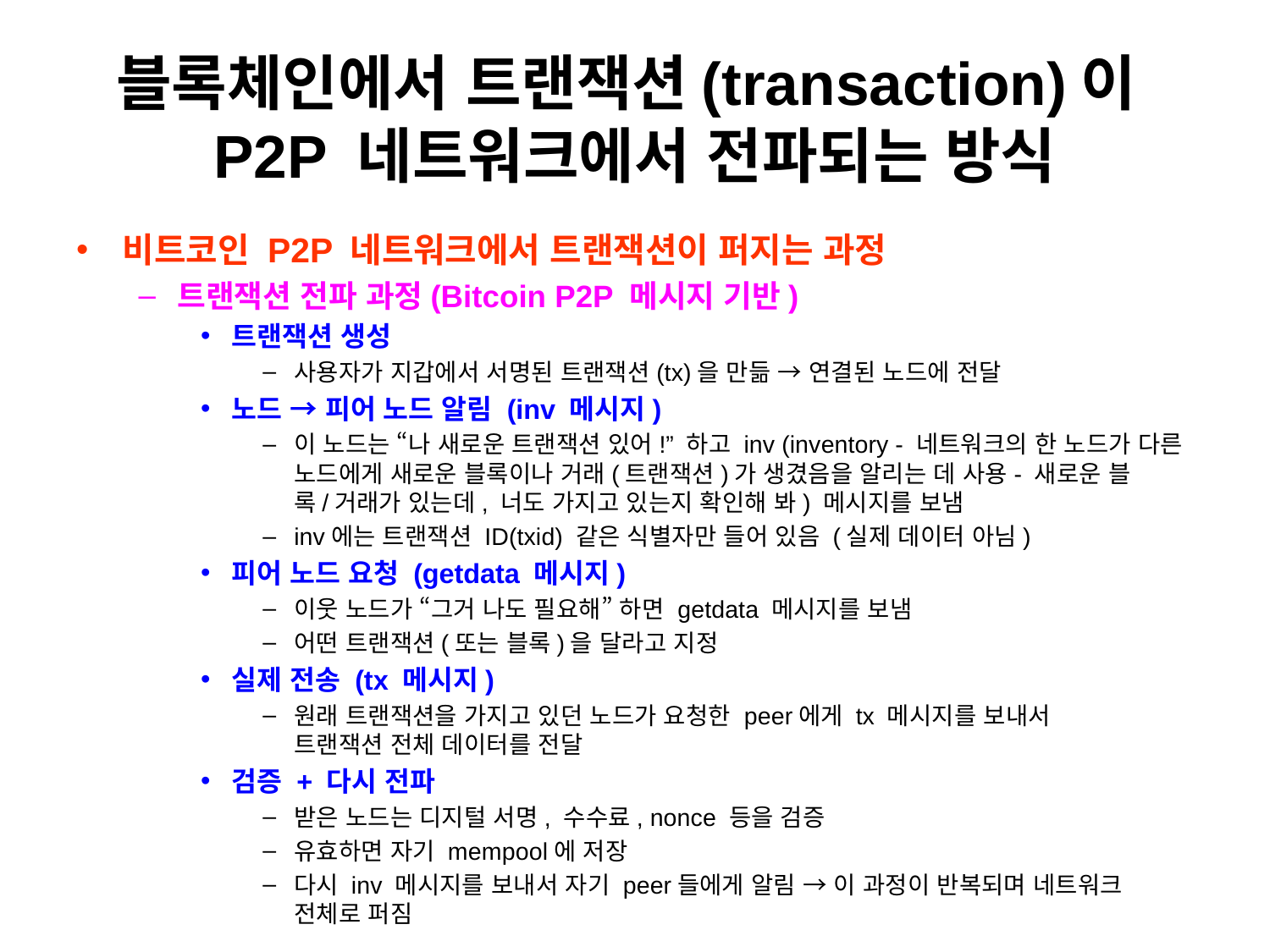

# 블록체인에서 트랜잭션(transaction)이 P2P 네트워크에서 전파되는 방식
비트코인 P2P 네트워크에서 트랜잭션이 퍼지는 과정
트랜잭션 전파 과정(Bitcoin P2P 메시지 기반)
트랜잭션 생성
사용자가 지갑에서 서명된 트랜잭션(tx)을 만듦 → 연결된 노드에 전달
노드 → 피어 노드 알림 (inv 메시지)
이 노드는 “나 새로운 트랜잭션 있어!” 하고 inv (inventory - 네트워크의 한 노드가 다른 노드에게 새로운 블록이나 거래(트랜잭션)가 생겼음을 알리는 데 사용- 새로운 블록/거래가 있는데, 너도 가지고 있는지 확인해 봐) 메시지를 보냄
inv에는 트랜잭션 ID(txid) 같은 식별자만 들어 있음 (실제 데이터 아님)
피어 노드 요청 (getdata 메시지)
이웃 노드가 “그거 나도 필요해” 하면 getdata 메시지를 보냄
어떤 트랜잭션(또는 블록)을 달라고 지정
실제 전송 (tx 메시지)
원래 트랜잭션을 가지고 있던 노드가 요청한 peer에게 tx 메시지를 보내서
트랜잭션 전체 데이터를 전달
검증 + 다시 전파
받은 노드는 디지털 서명, 수수료, nonce 등을 검증
유효하면 자기 mempool에 저장
다시 inv 메시지를 보내서 자기 peer들에게 알림 → 이 과정이 반복되며 네트워크 전체로 퍼짐